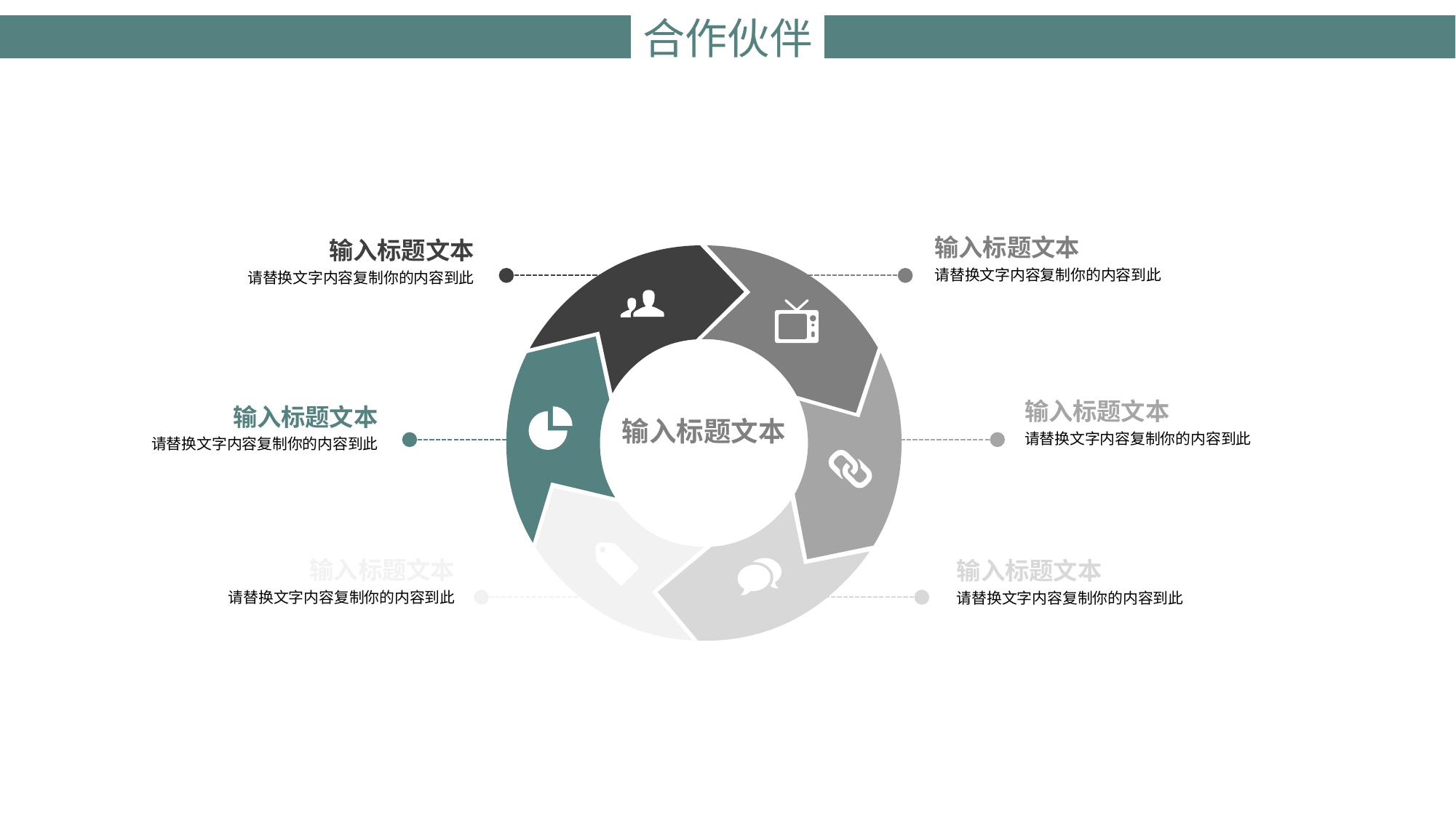

# 合作伙伴
输入标题文本
请替换文字内容复制你的内容到此
输入标题文本
请替换文字内容复制你的内容到此

输入标题文本

输入标题文本
请替换文字内容复制你的内容到此
输入标题文本
请替换文字内容复制你的内容到此
输入标题文本
请替换文字内容复制你的内容到此
输入标题文本
请替换文字内容复制你的内容到此